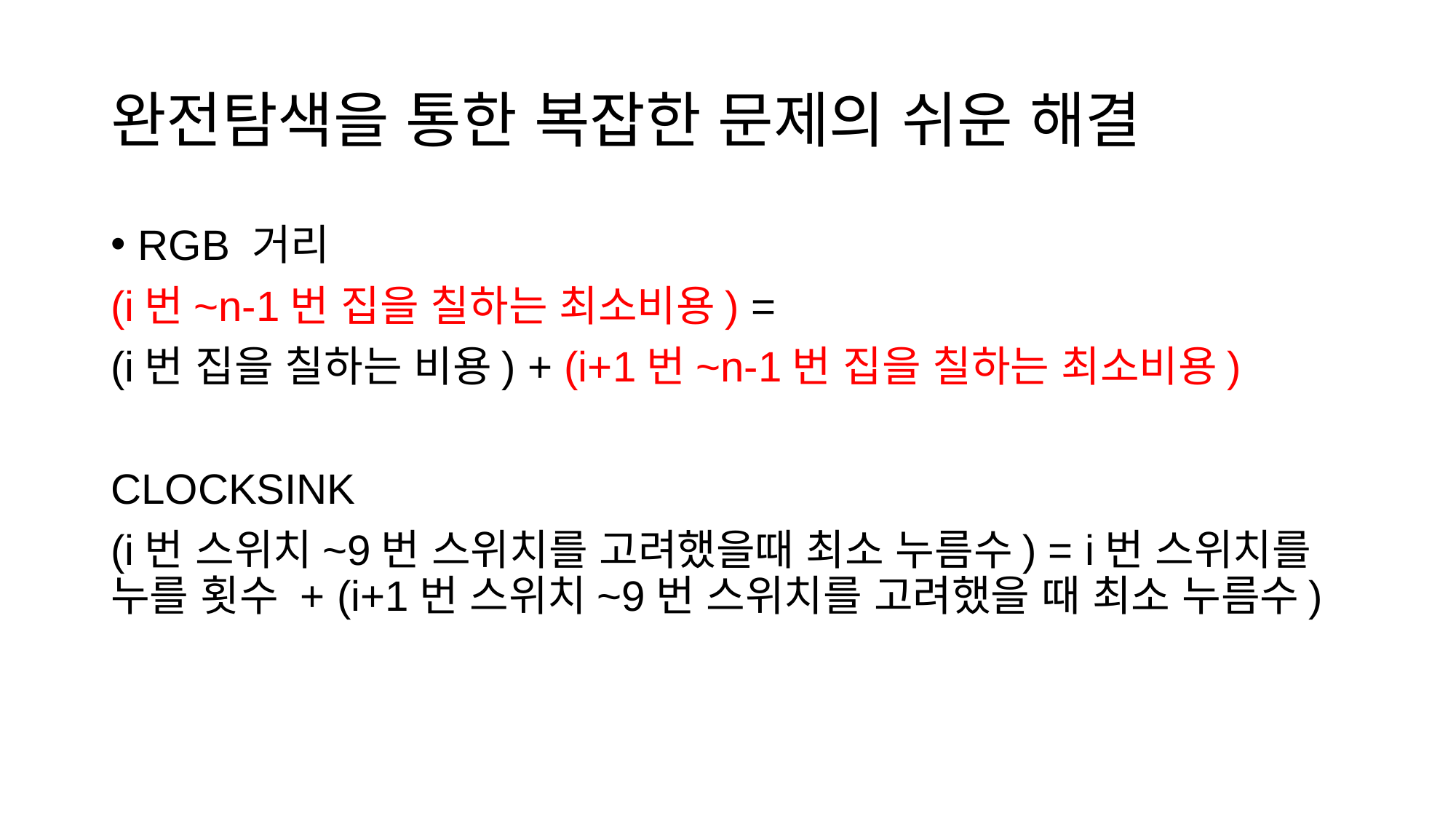

# 완전탐색을 통한 복잡한 문제의 쉬운 해결
RGB 거리
(i번~n-1번 집을 칠하는 최소비용) =
(i번 집을 칠하는 비용) + (i+1번~n-1번 집을 칠하는 최소비용)

CLOCKSINK
(i번 스위치~9번 스위치를 고려했을때 최소 누름수) = i번 스위치를 누를 횟수 + (i+1번 스위치~9번 스위치를 고려했을 때 최소 누름수)